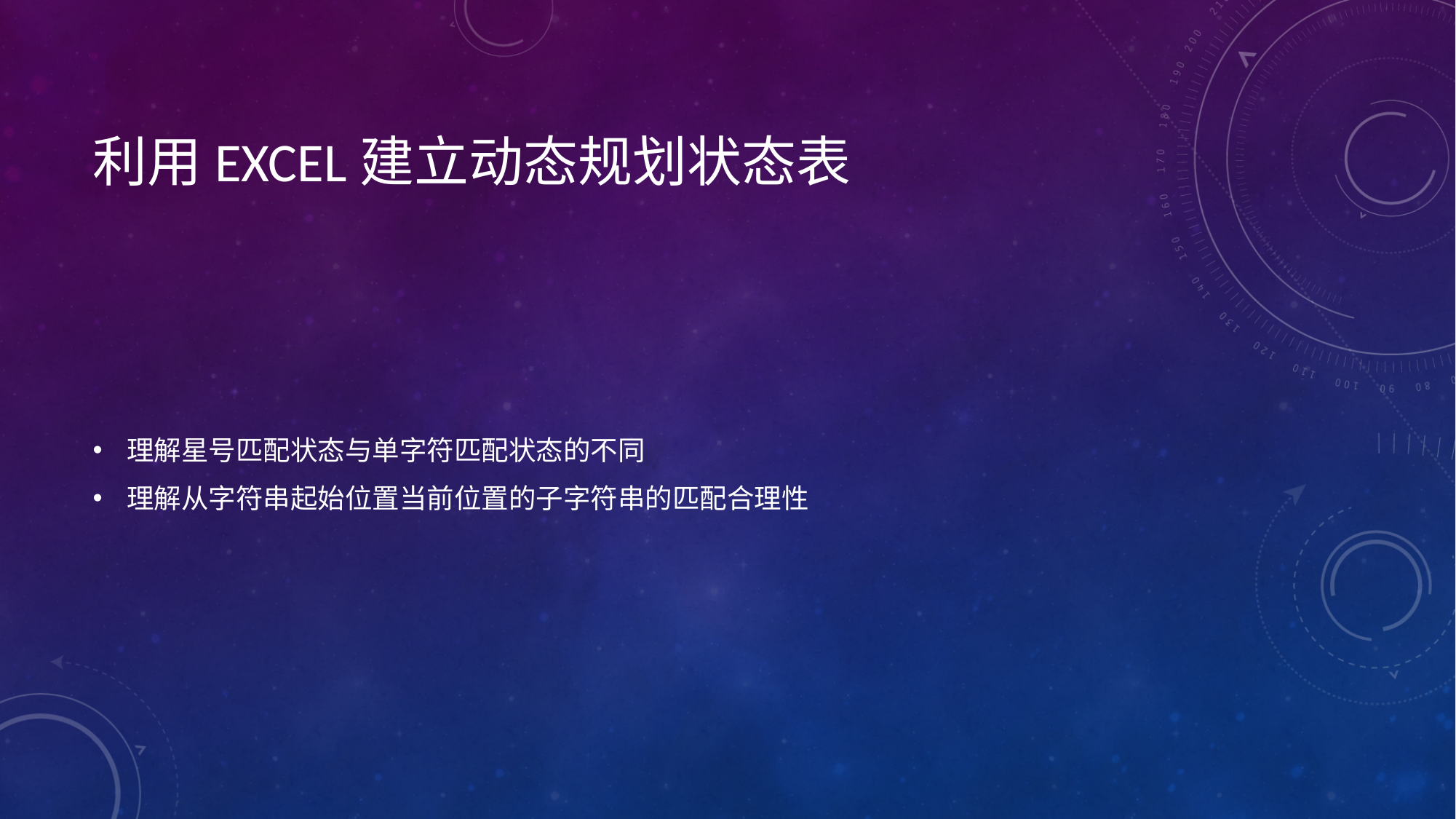

# 利用Excel建立动态规划状态表
理解星号匹配状态与单字符匹配状态的不同
理解从字符串起始位置当前位置的子字符串的匹配合理性